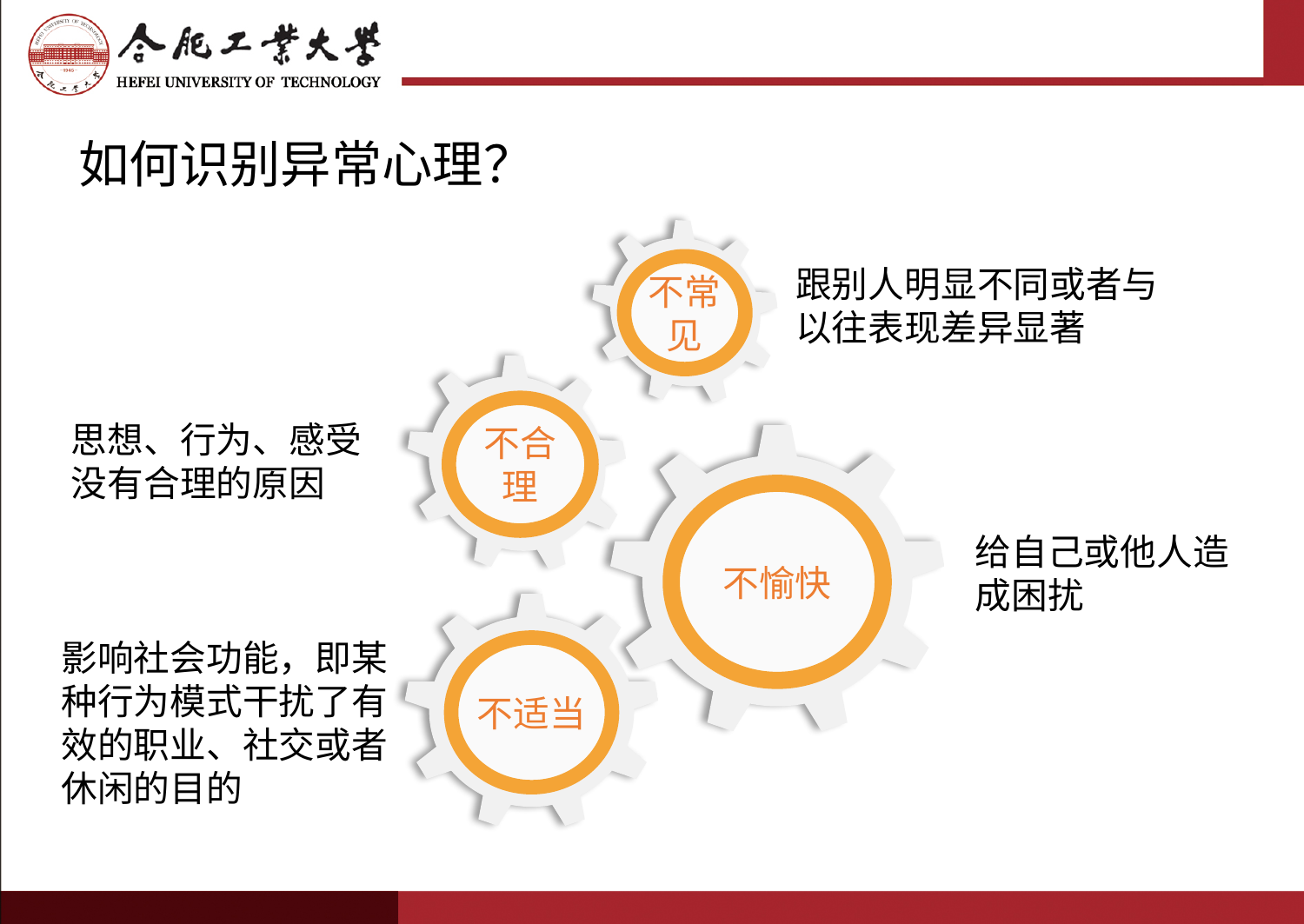

# 如何识别异常心理？

跟别人明显不同或者与以往表现差异显著
不常见

思想、行为、感受没有合理的原因
不合理

不愉快
给自己或他人造成困扰

不适当
影响社会功能，即某种行为模式干扰了有效的职业、社交或者休闲的目的